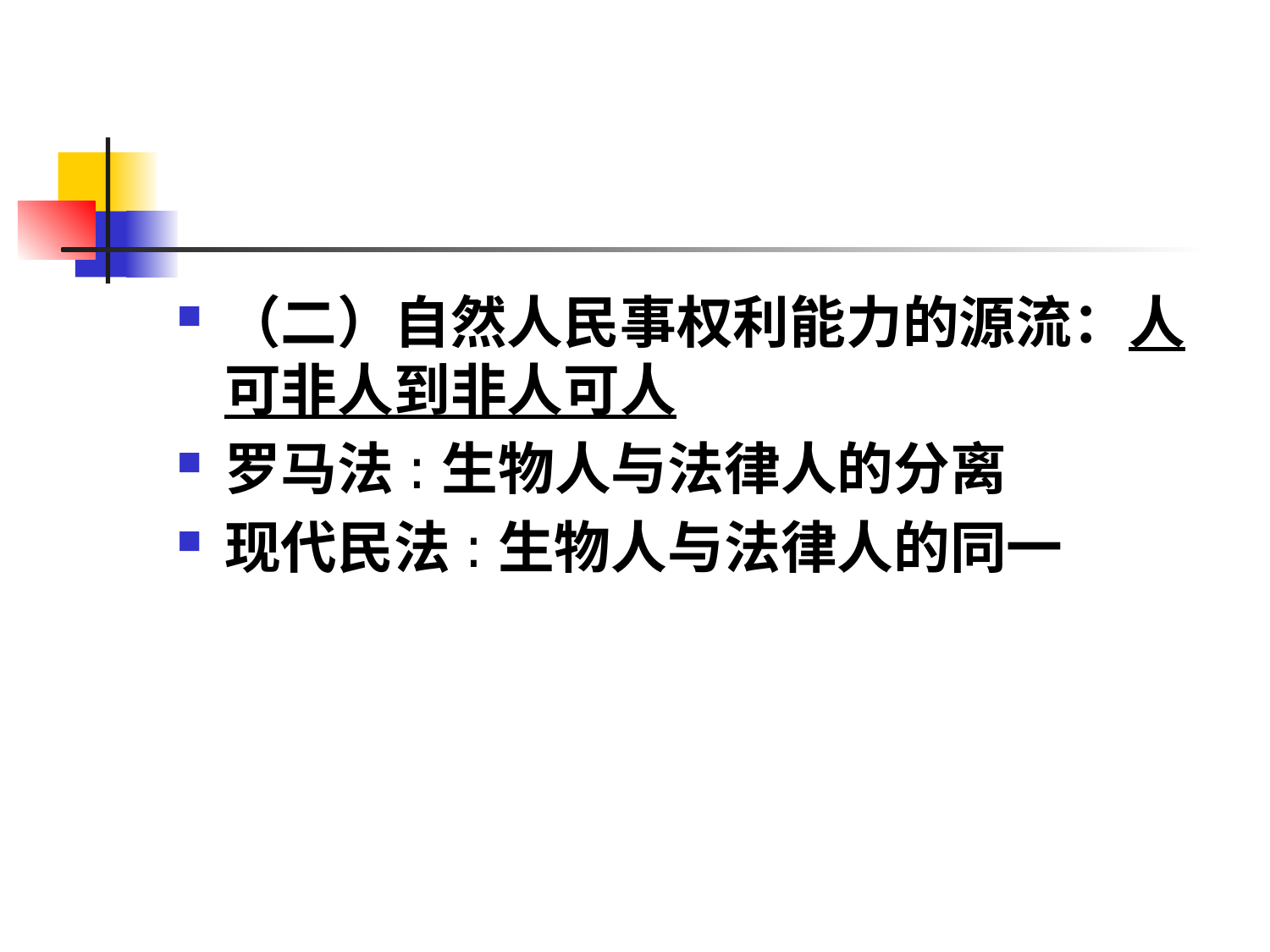

#
（二）自然人民事权利能力的源流：人可非人到非人可人
罗马法:生物人与法律人的分离
现代民法:生物人与法律人的同一